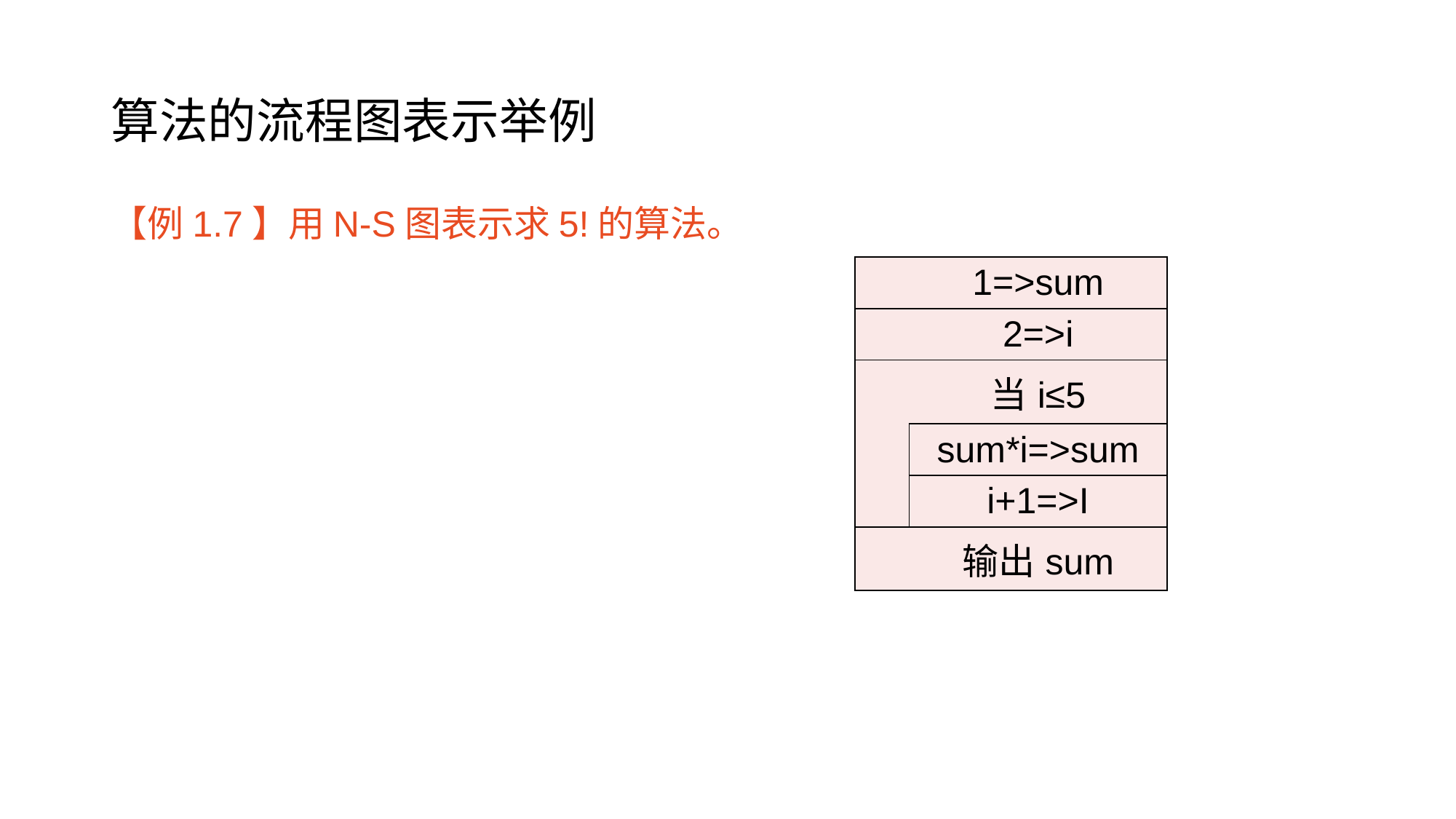

# 算法的流程图表示举例
【例1.7】用N-S图表示求5!的算法。
|  | 1=>sum |
| --- | --- |
|  | 2=>i |
|  | 当i≤5 |
|  | sum\*i=>sum |
|  | i+1=>I |
|  | 输出sum |